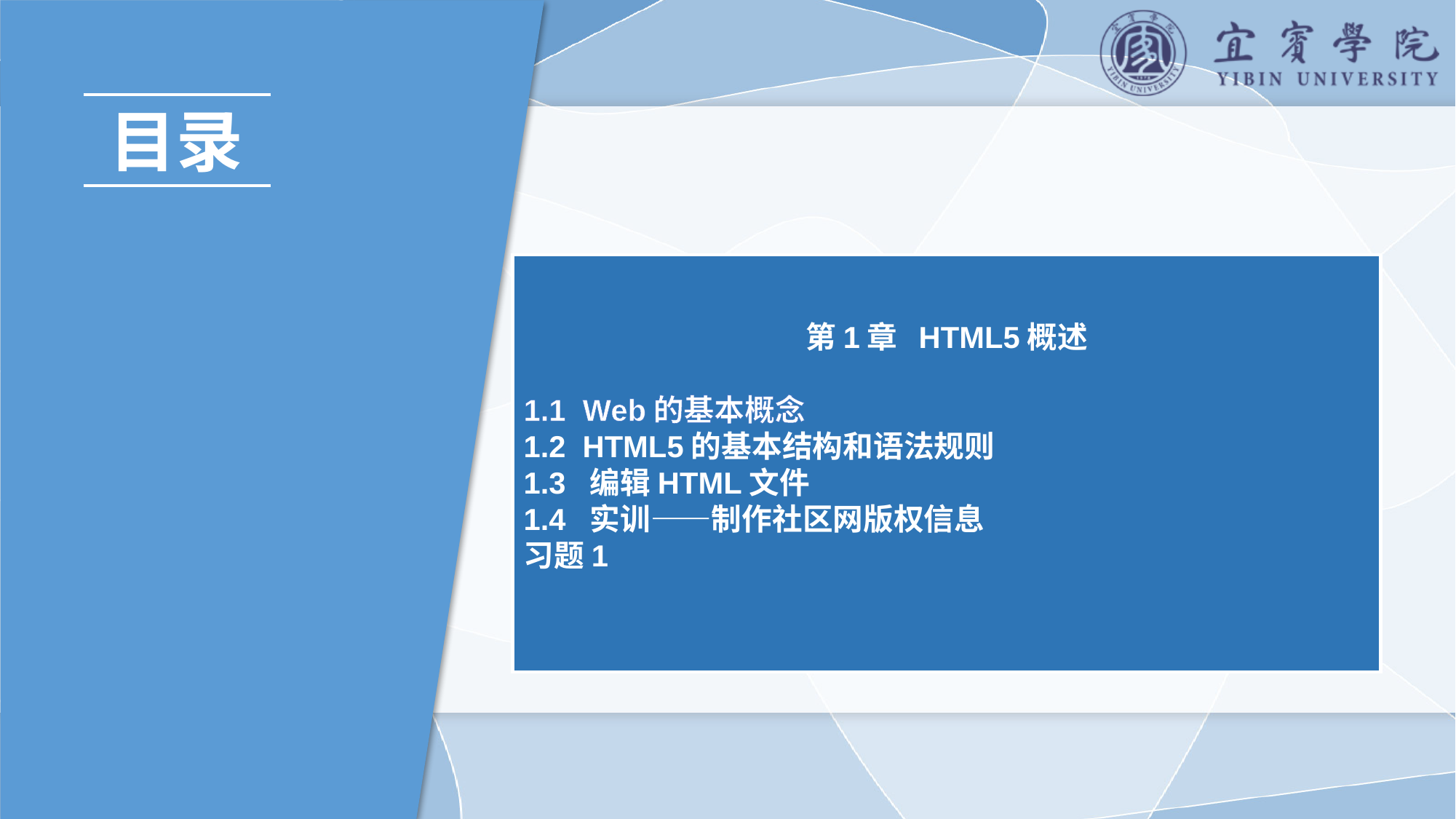

目录
第1章  HTML5概述

1.1  Web的基本概念
1.2  HTML5的基本结构和语法规则
1.3  编辑HTML文件
1.4  实训——制作社区网版权信息
习题1